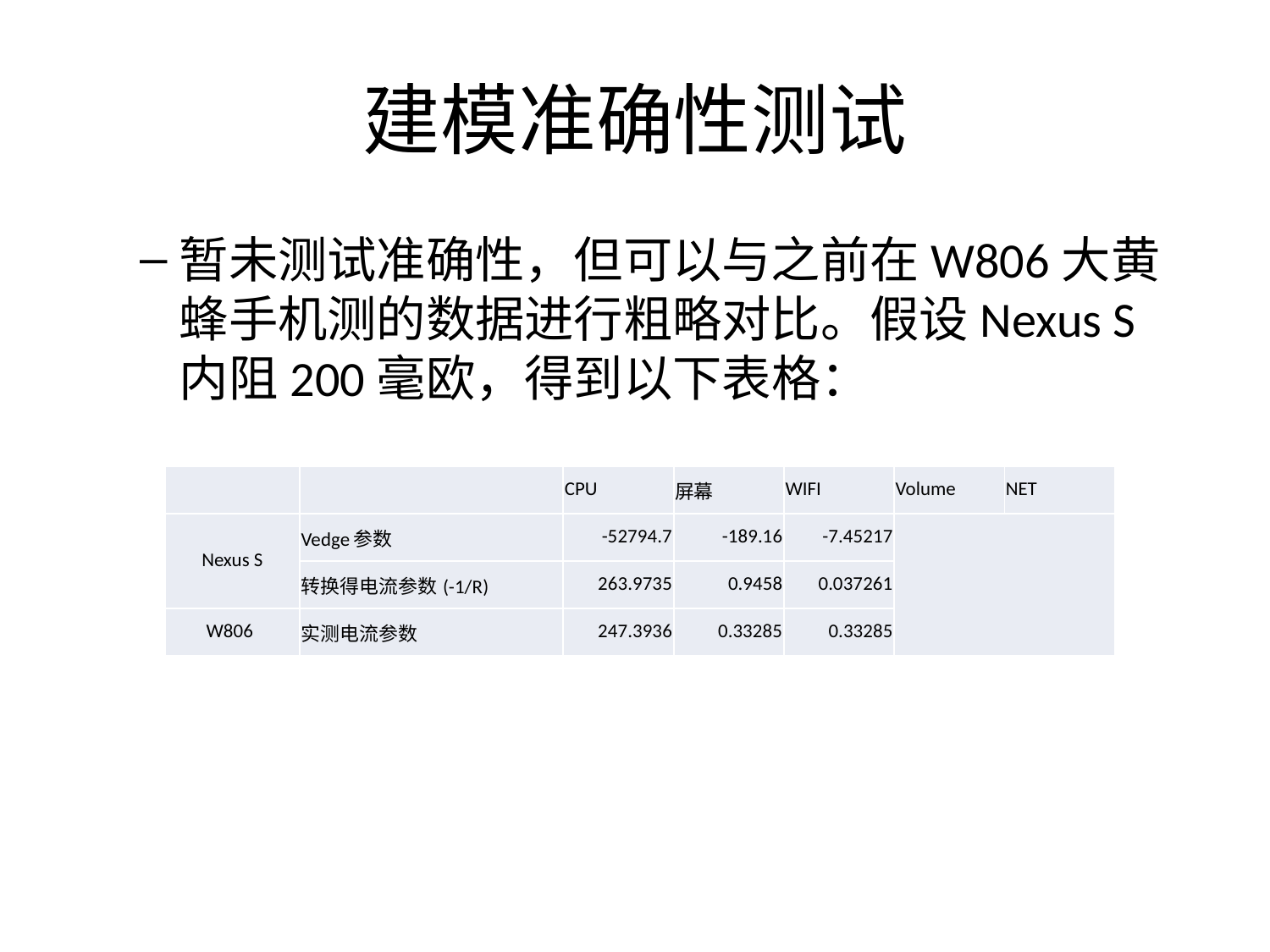

# 建模准确性测试
暂未测试准确性，但可以与之前在W806大黄蜂手机测的数据进行粗略对比。假设Nexus S内阻200毫欧，得到以下表格：
|  |  | CPU | 屏幕 | WIFI | Volume | NET |
| --- | --- | --- | --- | --- | --- | --- |
| Nexus S | Vedge参数 | -52794.7 | -189.16 | -7.45217 |  |  |
|  | 转换得电流参数(-1/R) | 263.9735 | 0.9458 | 0.037261 |  |  |
| W806 | 实测电流参数 | 247.3936 | 0.33285 | 0.33285 |  |  |